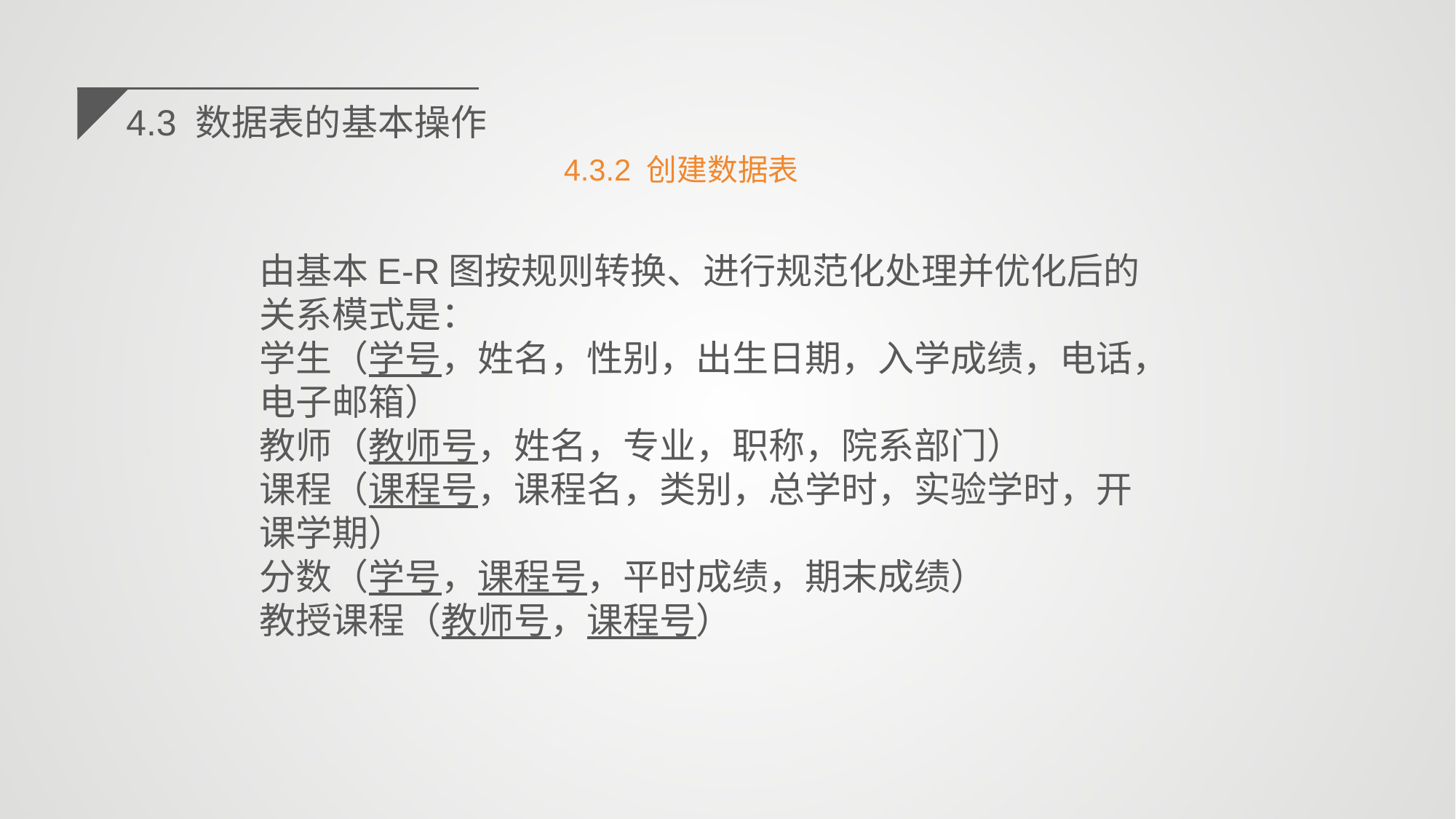

4.3 数据表的基本操作

4.3.2 创建数据表
由基本E-R图按规则转换、进行规范化处理并优化后的关系模式是：
学生（学号，姓名，性别，出生日期，入学成绩，电话，电子邮箱）
教师（教师号，姓名，专业，职称，院系部门）
课程（课程号，课程名，类别，总学时，实验学时，开课学期）
分数（学号，课程号，平时成绩，期末成绩）
教授课程（教师号，课程号）